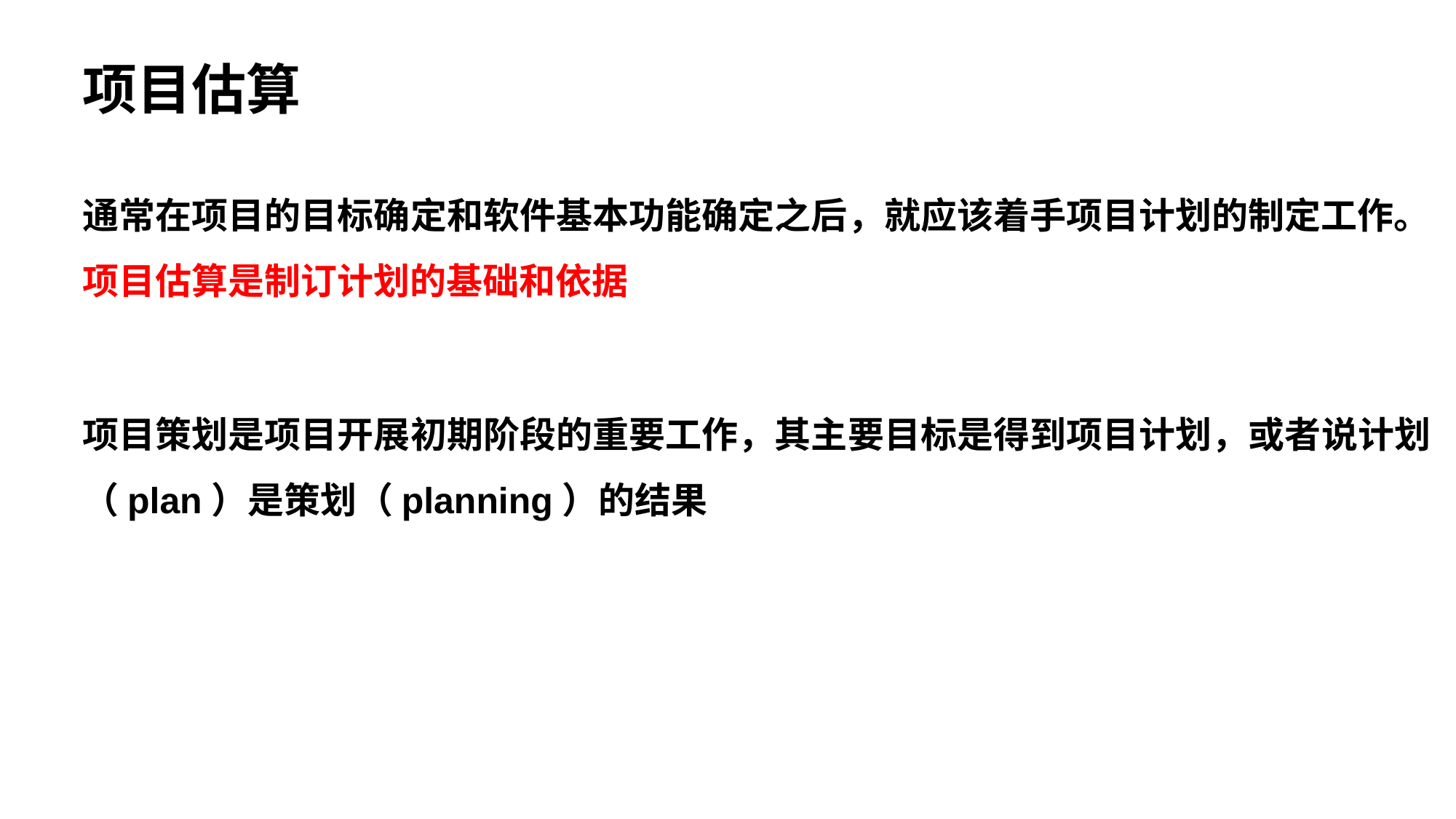

项目估算
通常在项目的目标确定和软件基本功能确定之后，就应该着手项目计划的制定工作。项目估算是制订计划的基础和依据

项目策划是项目开展初期阶段的重要工作，其主要目标是得到项目计划，或者说计划（plan）是策划（planning）的结果